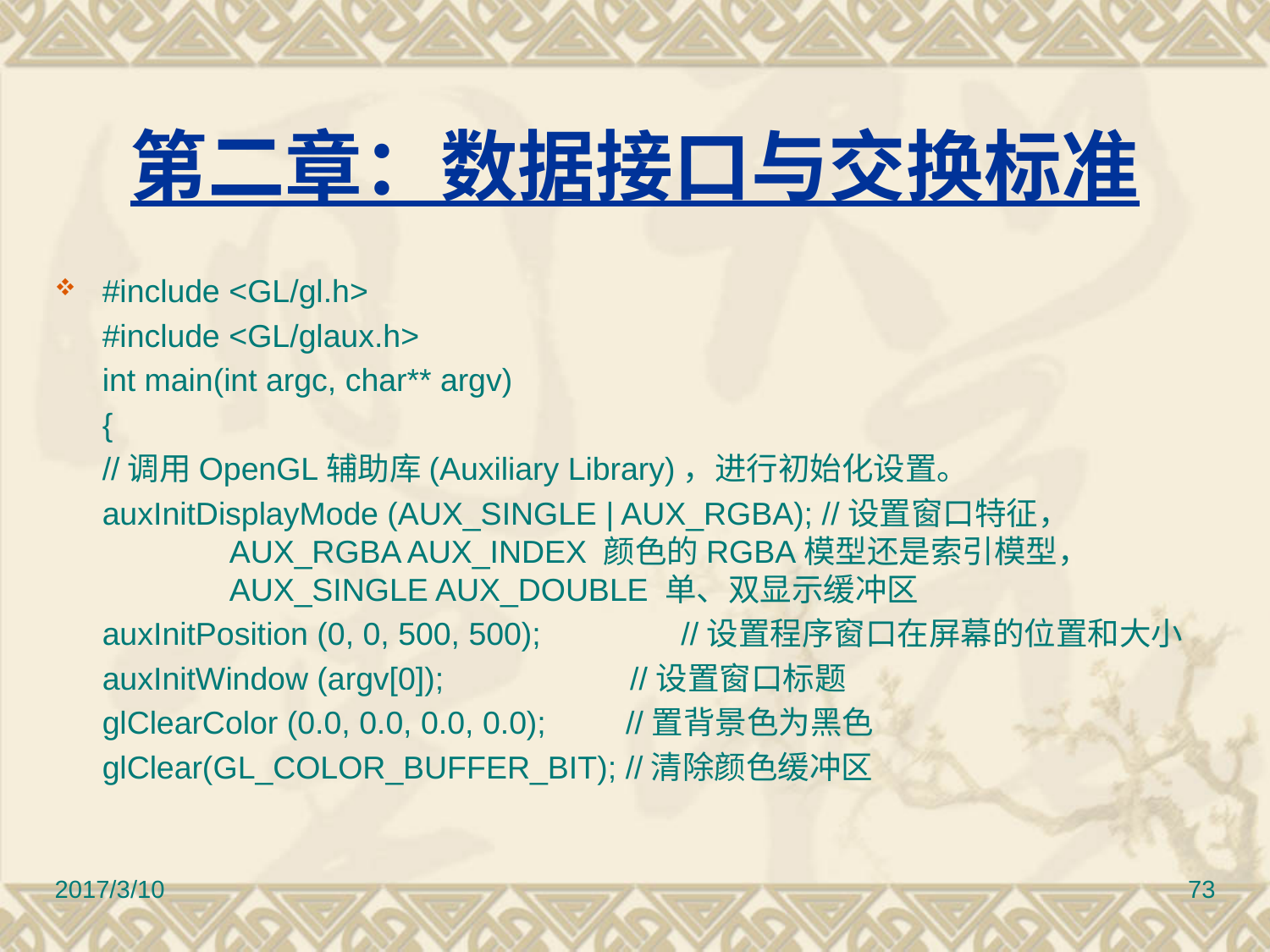

# 第二章：数据接口与交换标准
#include <GL/gl.h>
	#include <GL/glaux.h>
	int main(int argc, char** argv)
	{
	//调用OpenGL辅助库(Auxiliary Library)，进行初始化设置。
	auxInitDisplayMode (AUX_SINGLE | AUX_RGBA); //设置窗口特征， 		AUX_RGBA AUX_INDEX 颜色的RGBA模型还是索引模型，    	AUX_SINGLE AUX_DOUBLE 单、双显示缓冲区
	auxInitPosition (0, 0, 500, 500);  	        //设置程序窗口在屏幕的位置和大小
	auxInitWindow (argv[0]);                     //设置窗口标题
	glClearColor (0.0, 0.0, 0.0, 0.0);         //置背景色为黑色
	glClear(GL_COLOR_BUFFER_BIT); //清除颜色缓冲区
2017/3/10
73